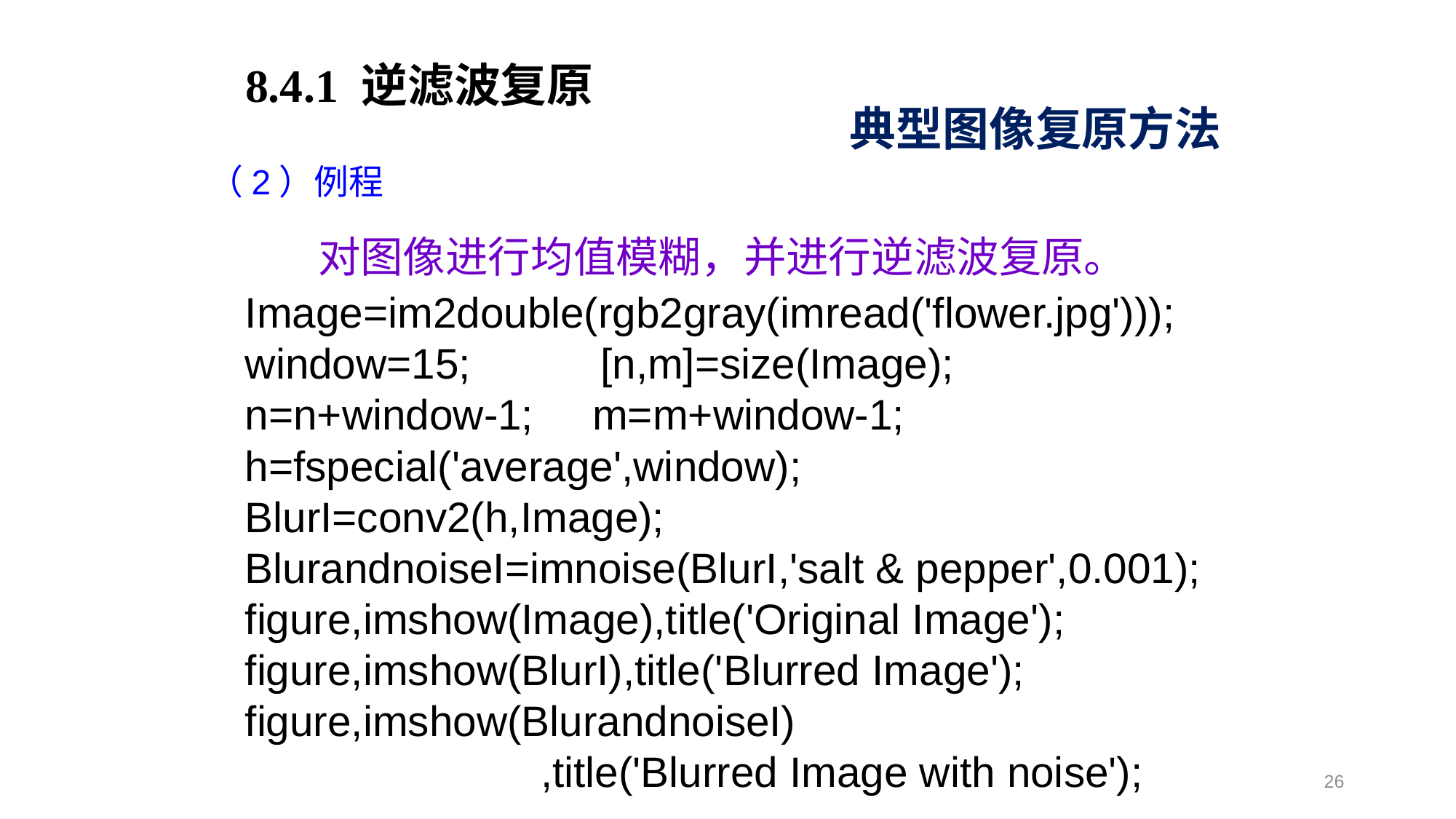

8.4.1 逆滤波复原
典型图像复原方法
（2）例程
对图像进行均值模糊，并进行逆滤波复原。
Image=im2double(rgb2gray(imread('flower.jpg')));
window=15;           [n,m]=size(Image);
n=n+window-1;     m=m+window-1;
h=fspecial('average',window);
BlurI=conv2(h,Image);
BlurandnoiseI=imnoise(BlurI,'salt & pepper',0.001);
figure,imshow(Image),title('Original Image');
figure,imshow(BlurI),title('Blurred Image');
figure,imshow(BlurandnoiseI)
                         ,title('Blurred Image with noise');
26